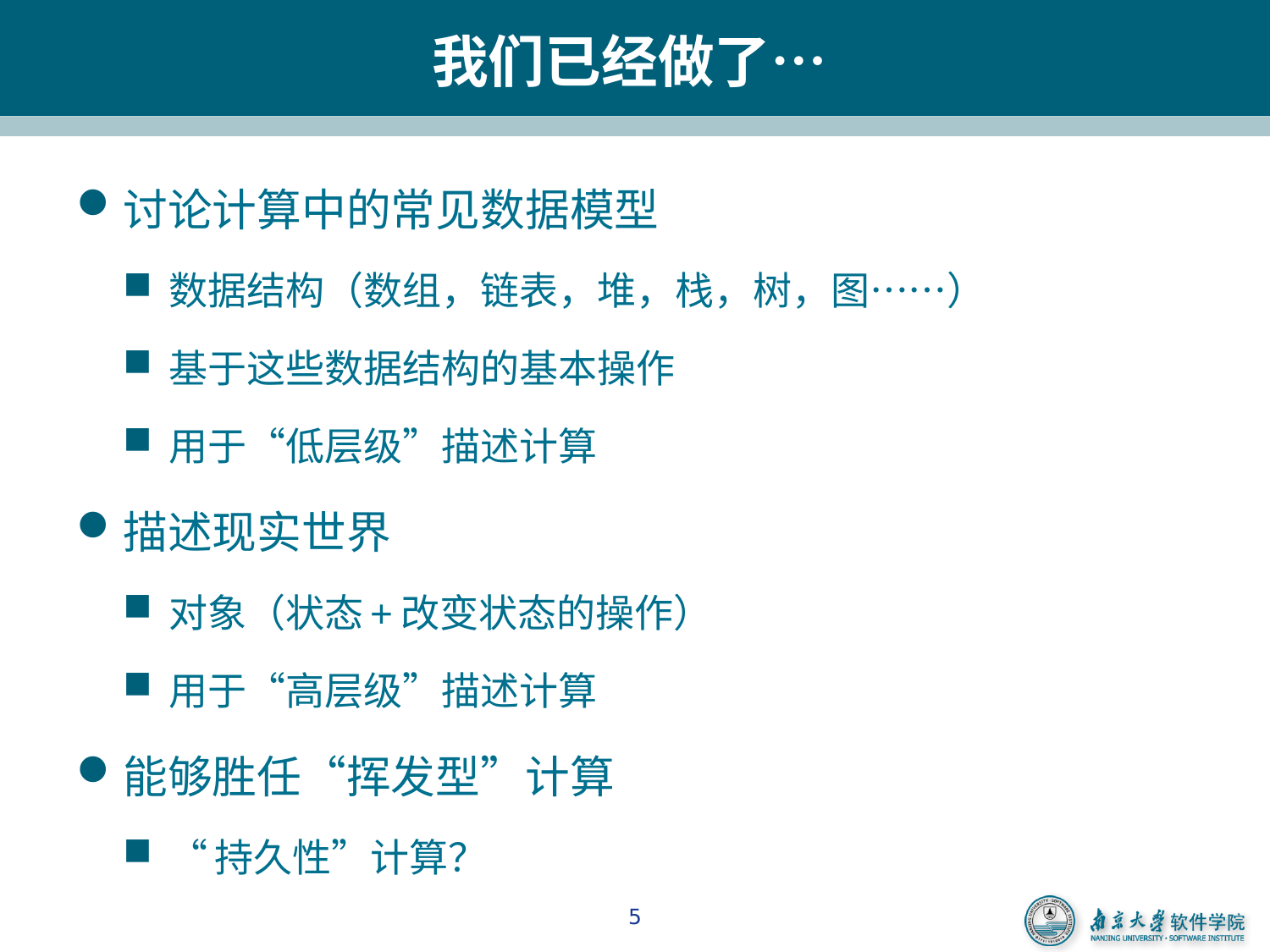

# 我们已经做了…
讨论计算中的常见数据模型
数据结构（数组，链表，堆，栈，树，图……）
基于这些数据结构的基本操作
用于“低层级”描述计算
描述现实世界
对象（状态+改变状态的操作）
用于“高层级”描述计算
能够胜任“挥发型”计算
“持久性”计算？
5